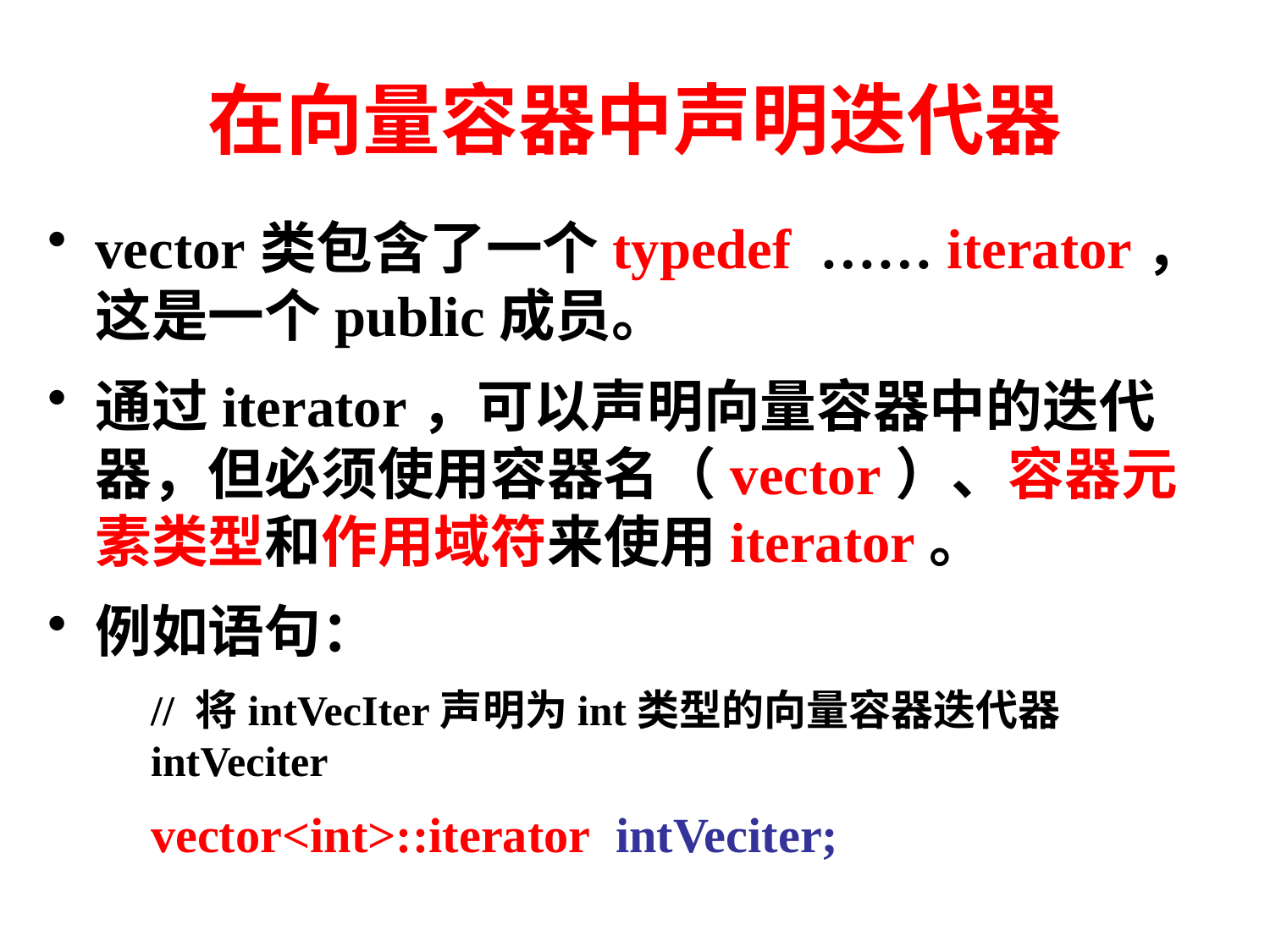

# 在向量容器中声明迭代器
vector类包含了一个typedef  …… iterator，这是一个public成员。
通过iterator，可以声明向量容器中的迭代器，但必须使用容器名（vector）、容器元素类型和作用域符来使用iterator。
例如语句：
	// 将intVecIter声明为int类型的向量容器迭代器intVeciter
	vector<int>::iterator  intVeciter;